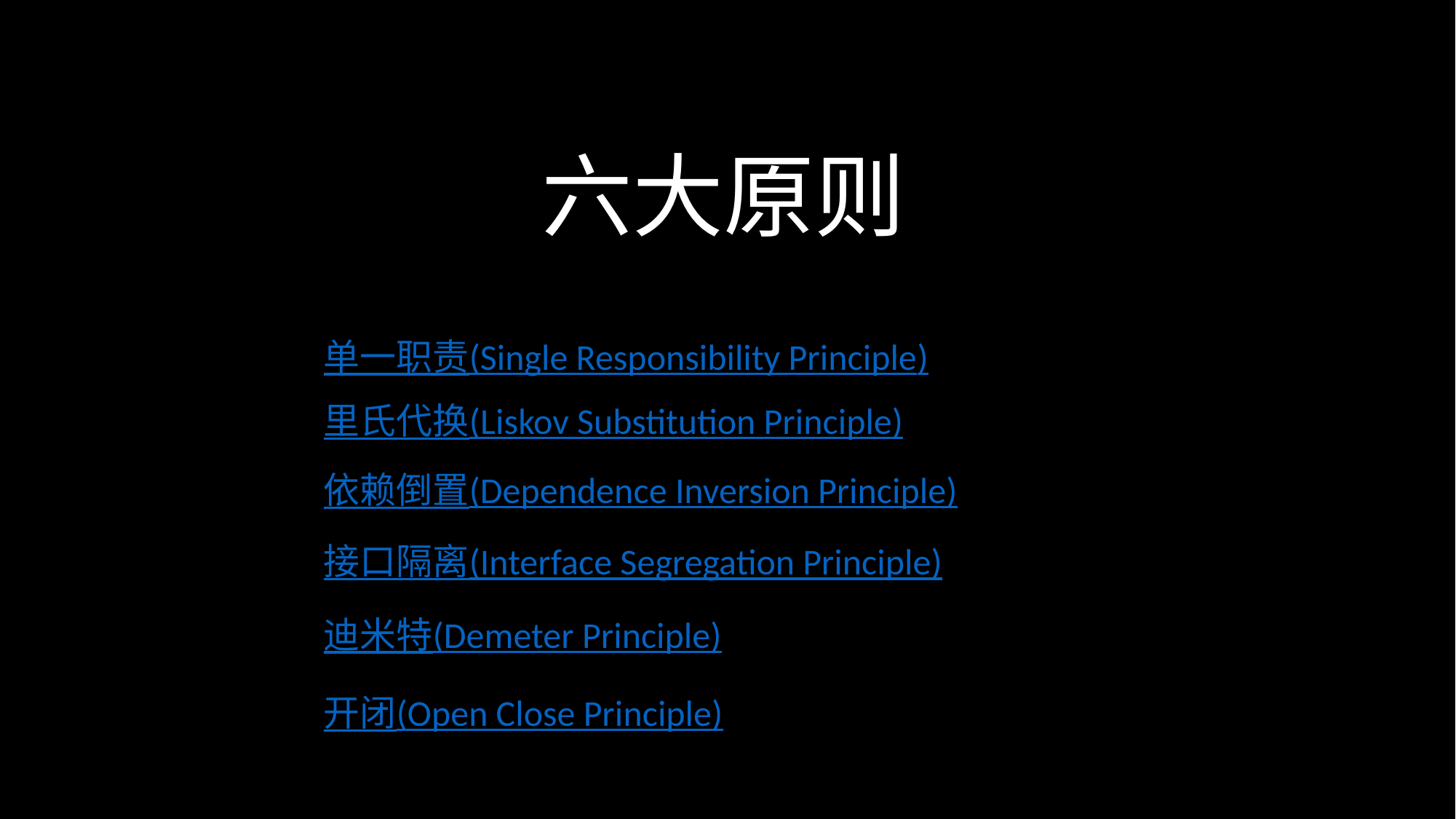

六大原则
单一职责(Single Responsibility Principle)
里氏代换(Liskov Substitution Principle)

依赖倒置(Dependence Inversion Principle)

接口隔离(Interface Segregation Principle)
迪米特(Demeter Principle)
开闭(Open Close Principle)